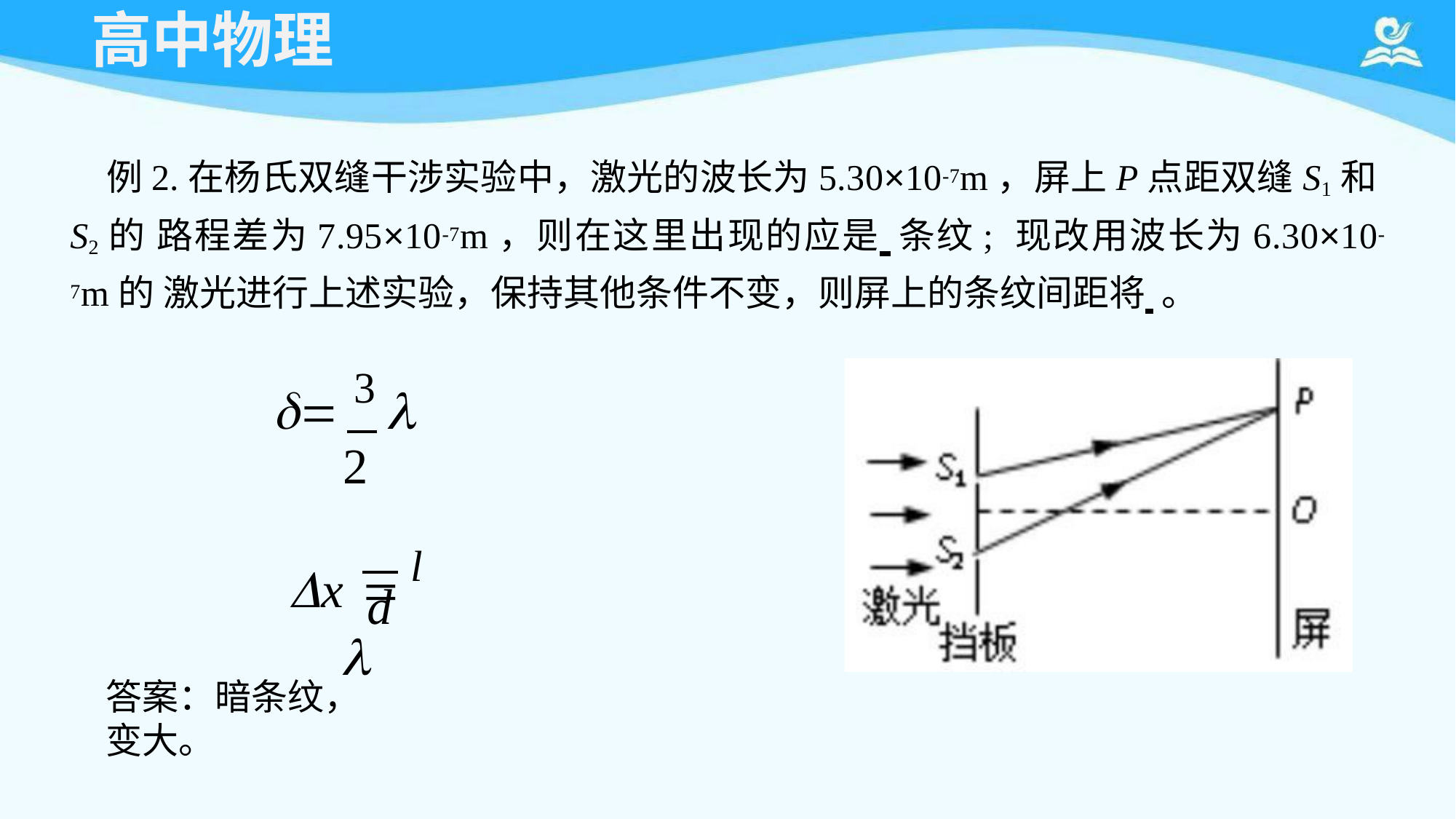

# 高中物理
例2.在杨氏双缝干涉实验中，激光的波长为5.30×10-7m，屏上P点距双缝S1和S2的 路程差为7.95×10-7m，则在这里出现的应是 条纹; 现改用波长为6.30×10-7m的 激光进行上述实验，保持其他条件不变，则屏上的条纹间距将 	。

δ= 3 λ
2
Δx  =	l λ

d
答案：暗条纹，变大。